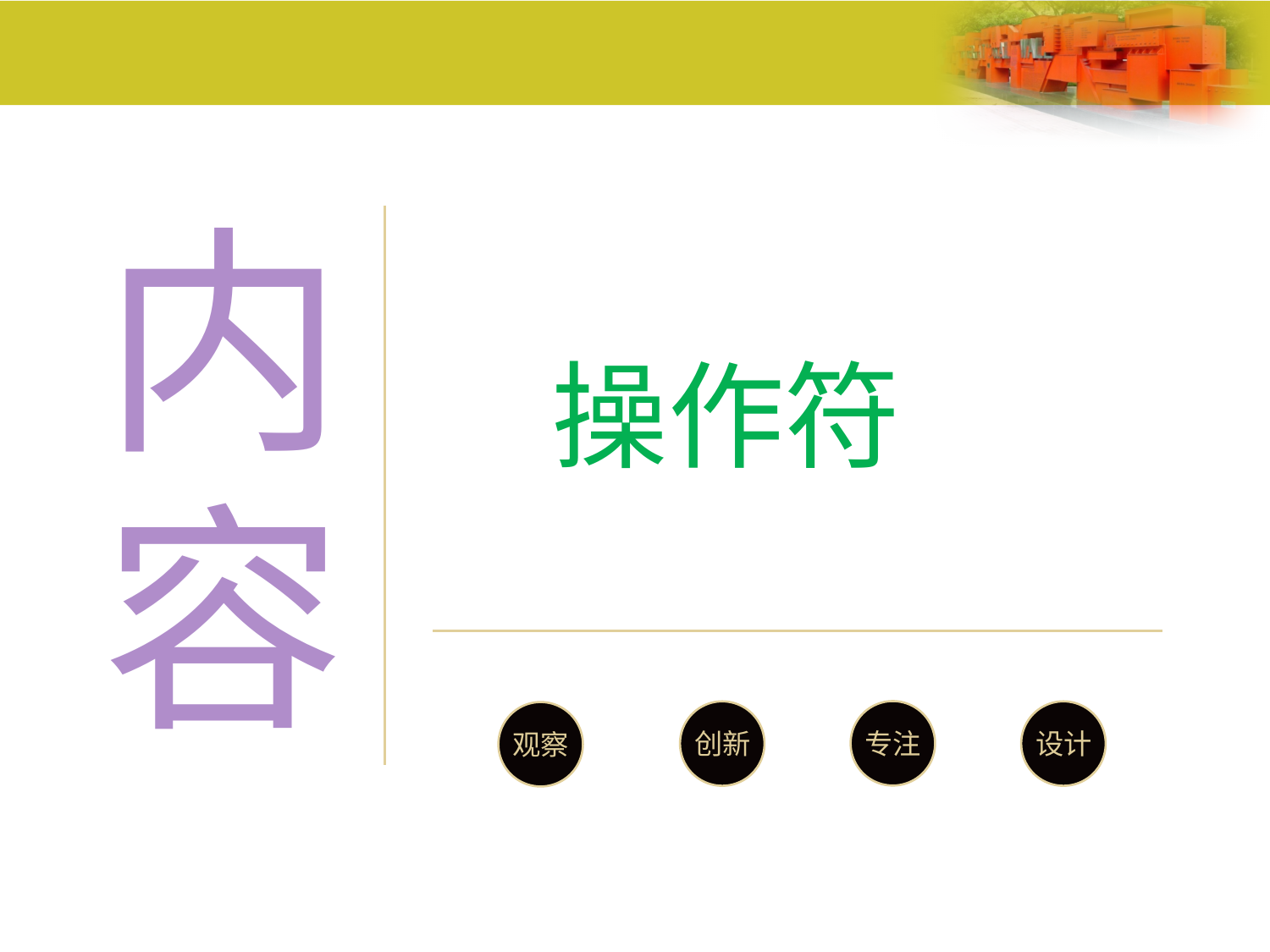

内
操作符
容

专注

创新

设计

观察